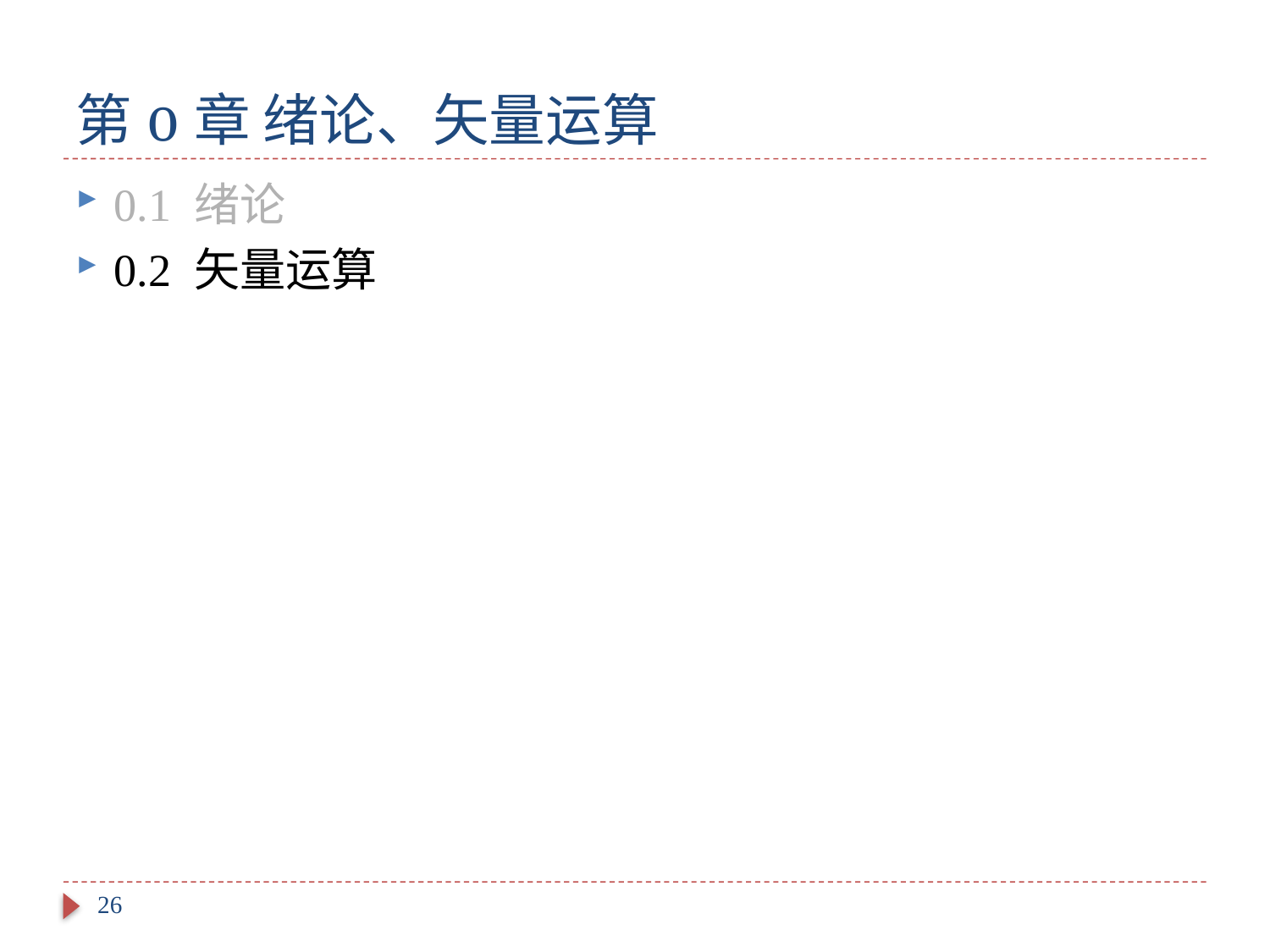

# 第0章 绪论、矢量运算
0.1 绪论
0.2 矢量运算
26